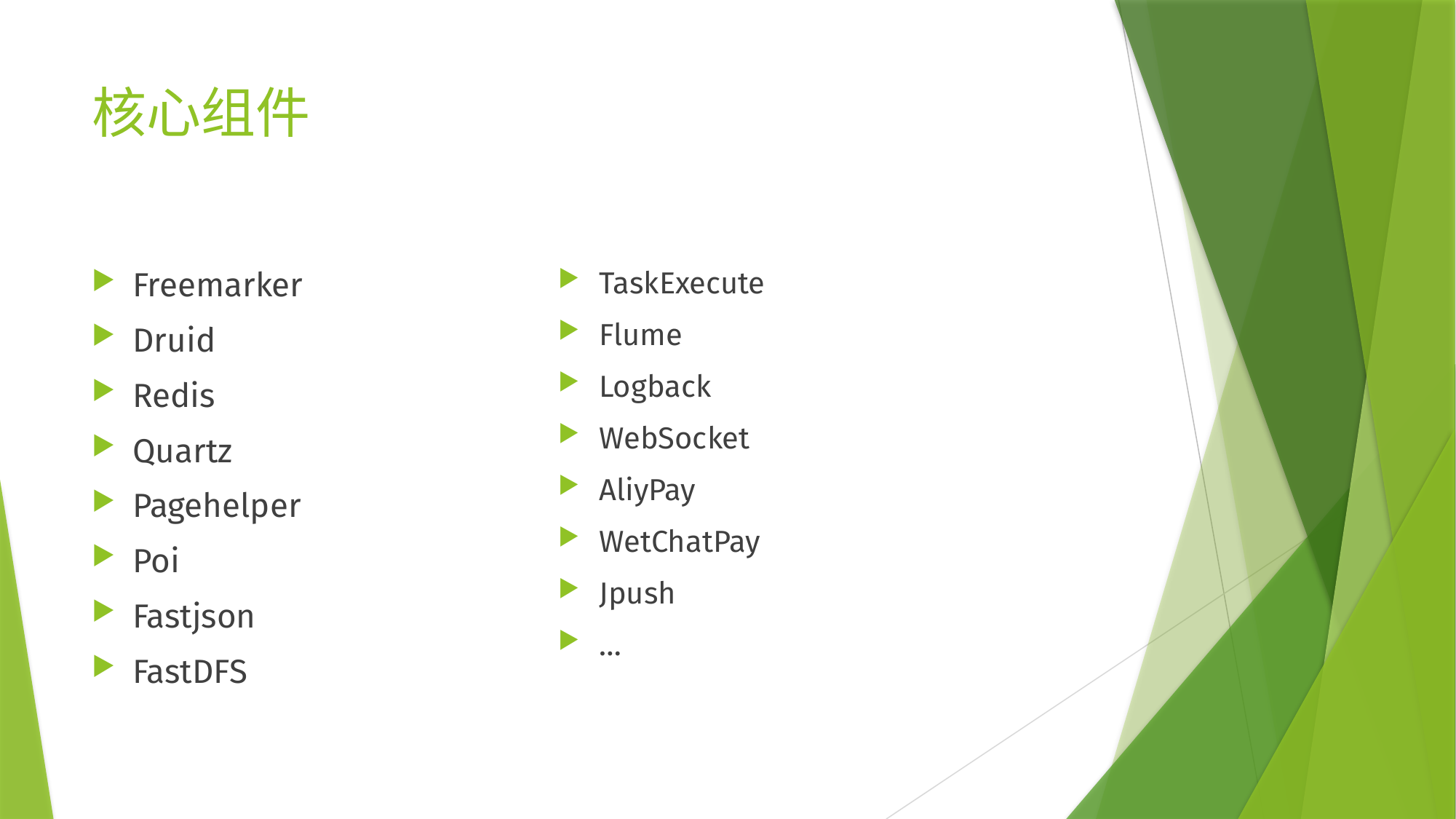

# 核心组件
Freemarker
Druid
Redis
Quartz
Pagehelper
Poi
Fastjson
FastDFS

TaskExecute
Flume
Logback
WebSocket
AliyPay
WetChatPay
Jpush
…